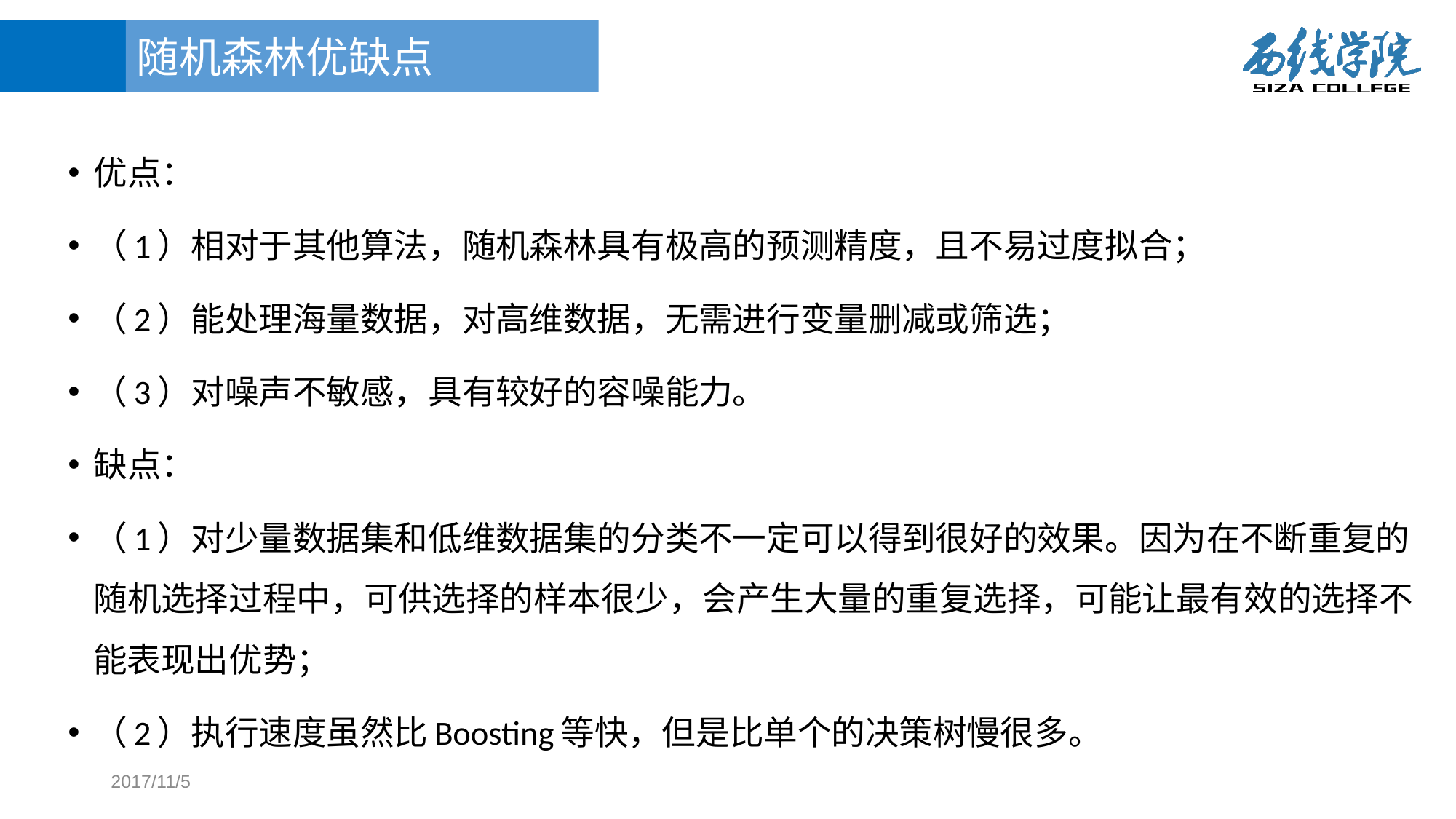

# 随机森林优缺点
优点：
（1）相对于其他算法，随机森林具有极高的预测精度，且不易过度拟合；
（2）能处理海量数据，对高维数据，无需进行变量删减或筛选；
（3）对噪声不敏感，具有较好的容噪能力。
缺点：
（1）对少量数据集和低维数据集的分类不一定可以得到很好的效果。因为在不断重复的随机选择过程中，可供选择的样本很少，会产生大量的重复选择，可能让最有效的选择不能表现出优势；
（2）执行速度虽然比Boosting等快，但是比单个的决策树慢很多。
2017/11/5